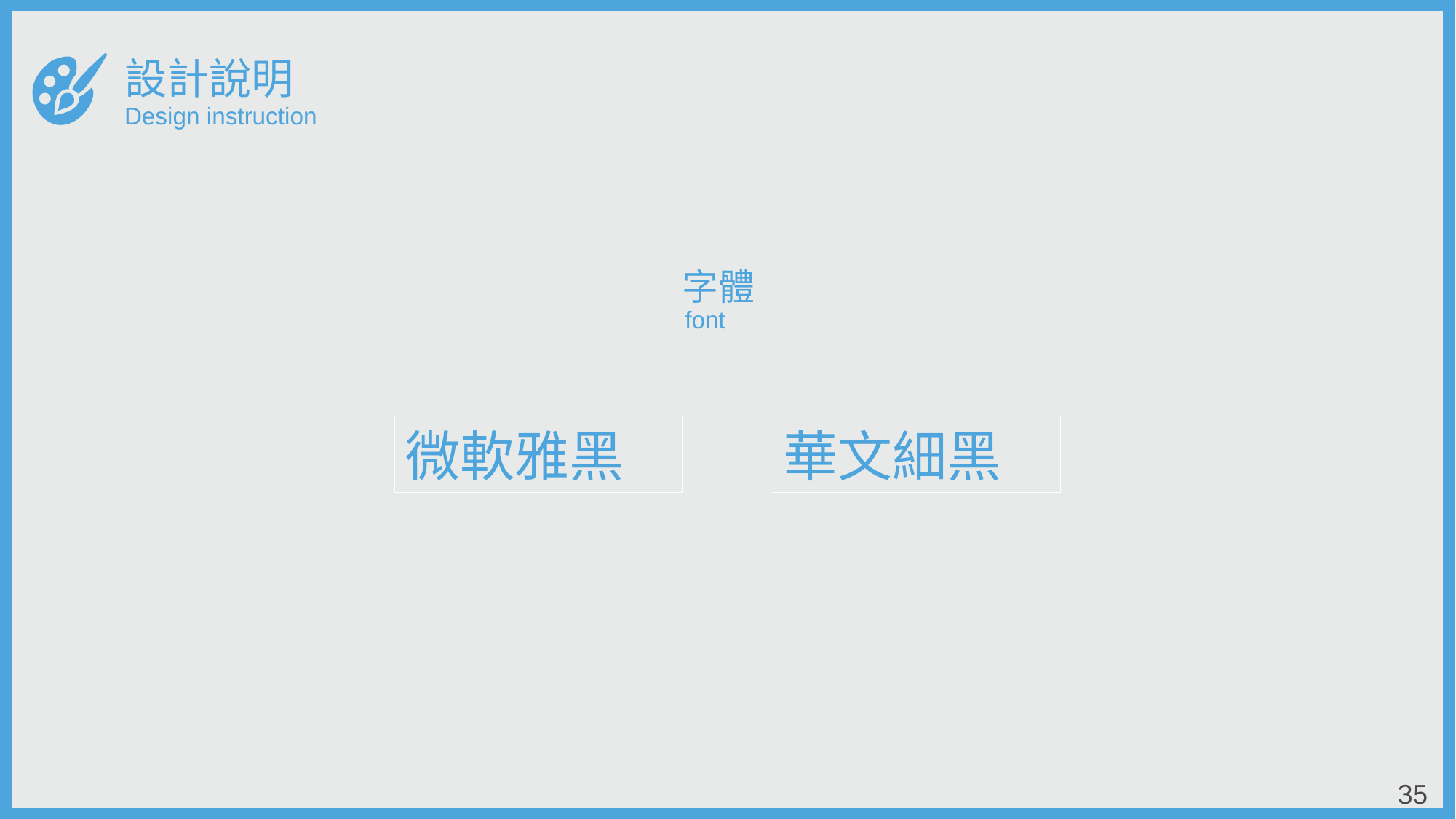

設計說明
Design instruction

字體
font
微軟雅黑
華文細黑